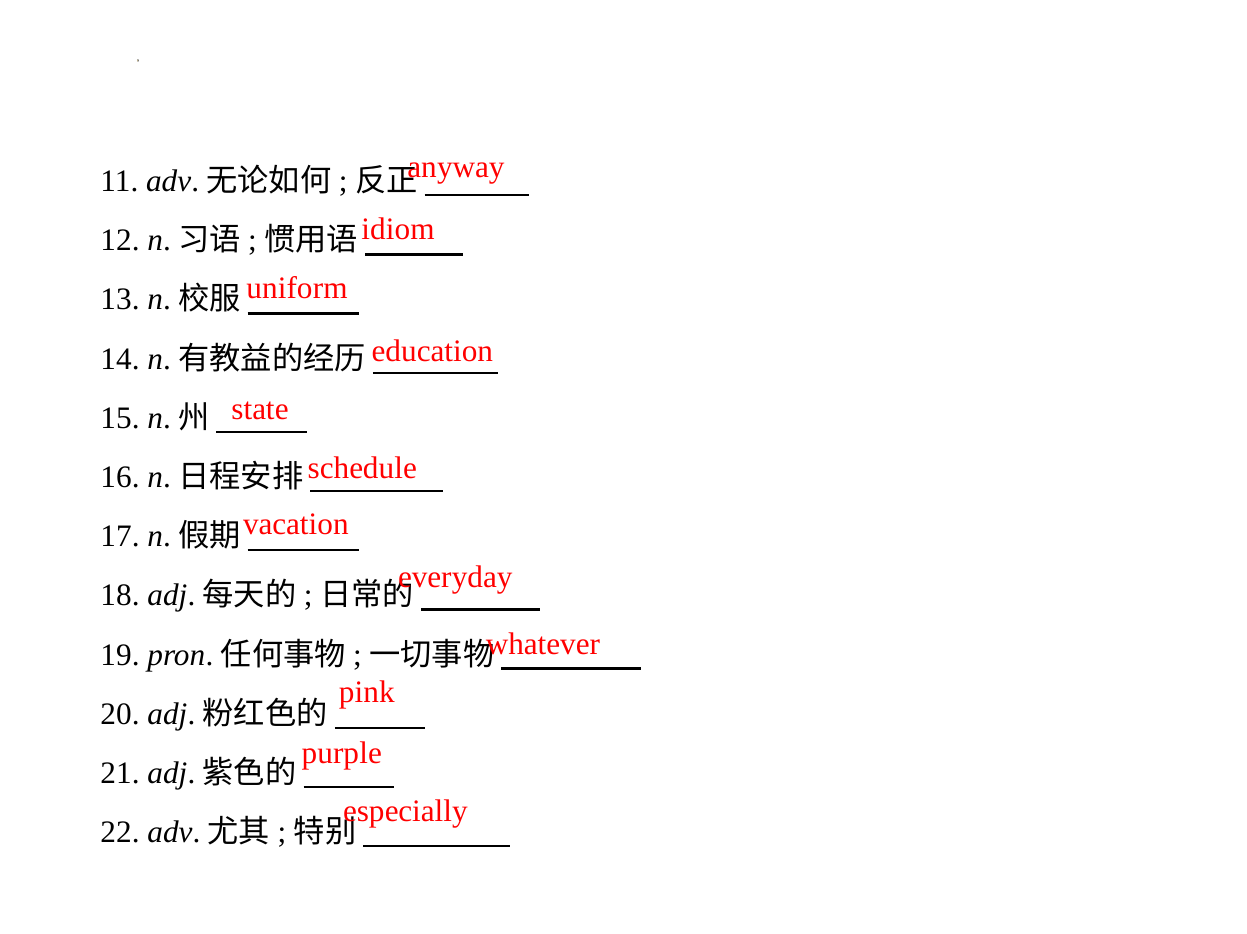

anyway
11. adv.无论如何;反正
12. n.习语;惯用语
13. n.校服
14. n.有教益的经历
15. n.州
16. n.日程安排
17. n.假期
18. adj.每天的;日常的
19. pron.任何事物;一切事物
20. adj.粉红色的
21. adj.紫色的
22. adv.尤其;特别
idiom
uniform
education
state
schedule
vacation
everyday
whatever
pink
purple
especially